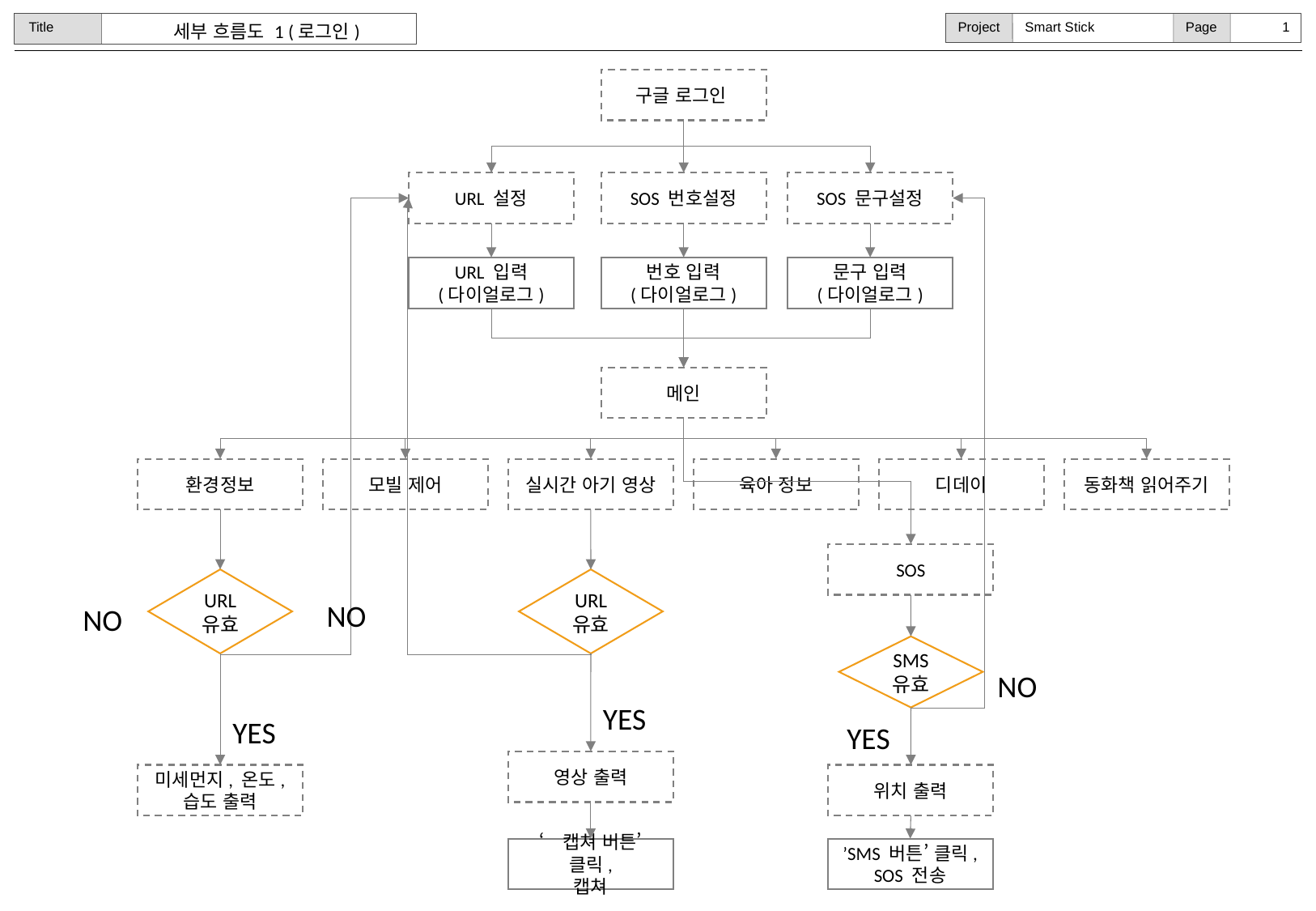

세부 흐름도 1 (로그인)
구글 로그인
SOS 문구설정
SOS 번호설정
URL 설정
번호 입력
(다이얼로그)
URL 입력
(다이얼로그)
문구 입력
(다이얼로그)
메인
동화책 읽어주기
디데이
육아 정보
모빌 제어
실시간 아기 영상
환경정보
SOS
URL
유효
URL
유효
NO
NO
SMS
유효
NO
YES
YES
YES
영상 출력
위치 출력
미세먼지, 온도, 습도 출력
‘캡쳐 버튼’ 클릭,
캡쳐
’SMS 버튼’ 클릭,
SOS 전송